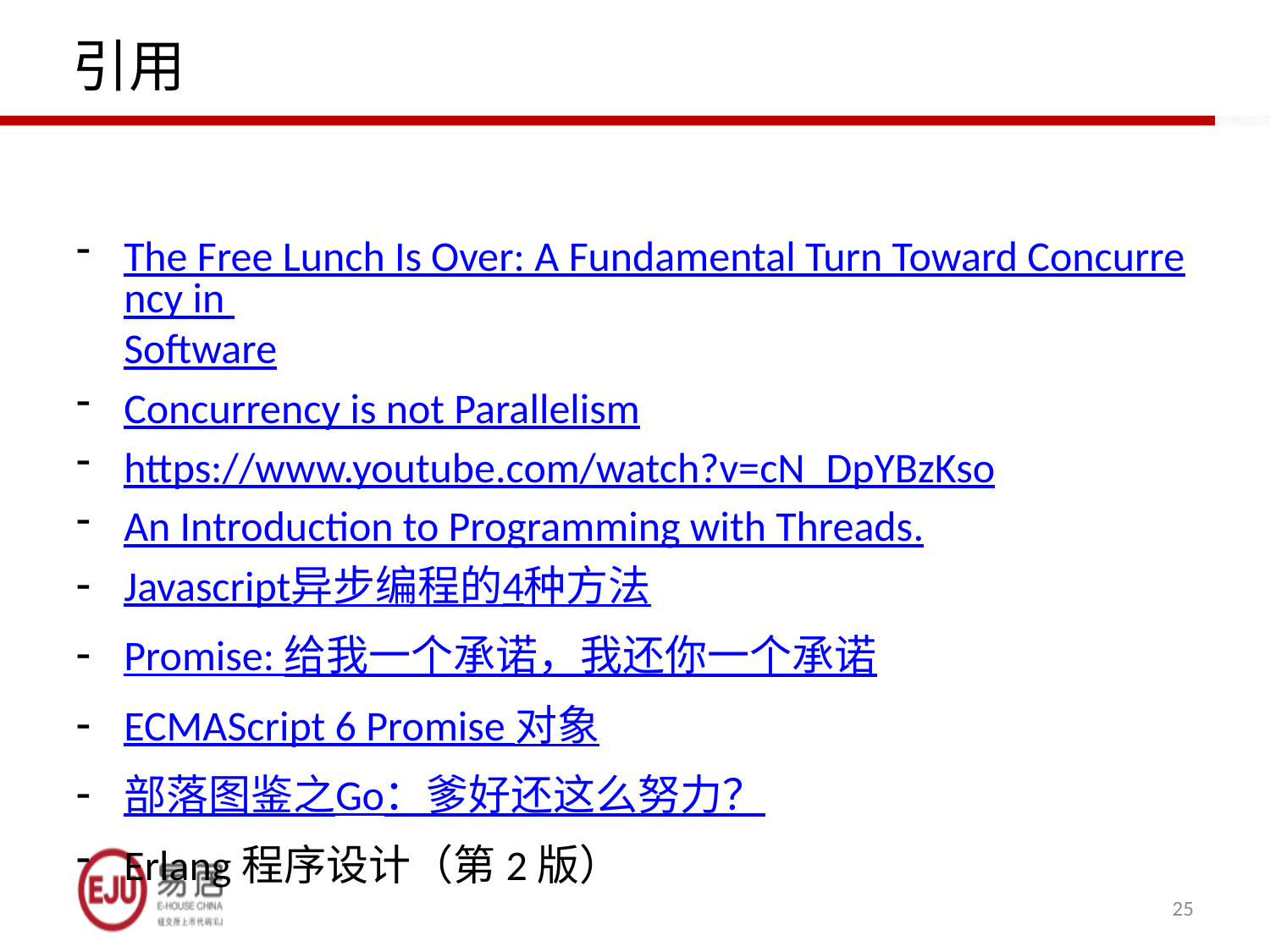

# 引用
The Free Lunch Is Over: A Fundamental Turn Toward Concurrency in Software
Concurrency is not Parallelism
https://www.youtube.com/watch?v=cN_DpYBzKso
An Introduction to Programming with Threads.
Javascript异步编程的4种方法
Promise: 给我一个承诺，我还你一个承诺
ECMAScript 6 Promise 对象
部落图鉴之Go：爹好还这么努力？
Erlang程序设计（第2版）

25